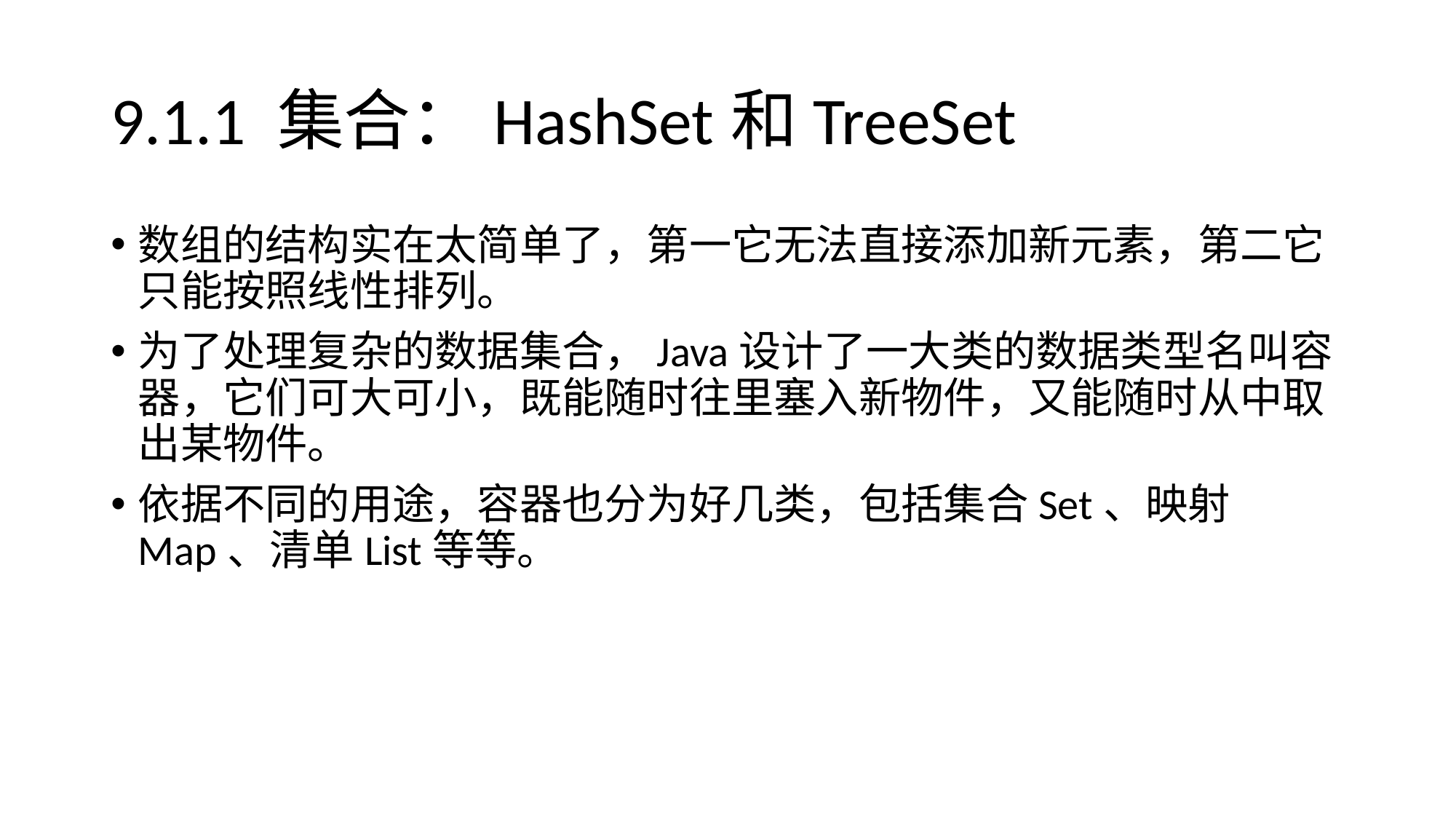

# 9.1.1 集合：HashSet和TreeSet
数组的结构实在太简单了，第一它无法直接添加新元素，第二它只能按照线性排列。
为了处理复杂的数据集合，Java设计了一大类的数据类型名叫容器，它们可大可小，既能随时往里塞入新物件，又能随时从中取出某物件。
依据不同的用途，容器也分为好几类，包括集合Set、映射Map、清单List等等。